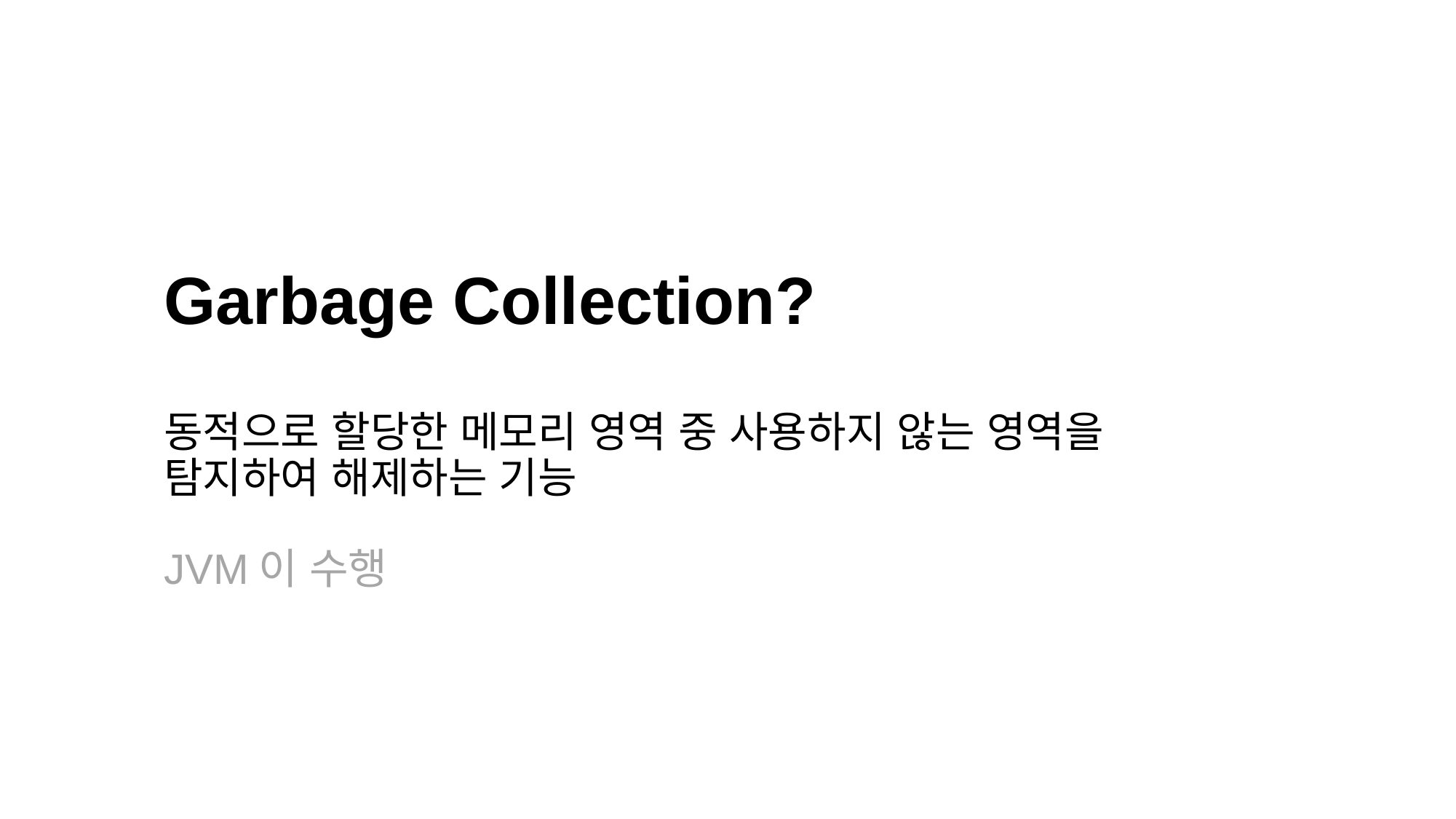

Garbage Collection?

동적으로 할당한 메모리 영역 중 사용하지 않는 영역을 탐지하여 해제하는 기능

JVM이 수행